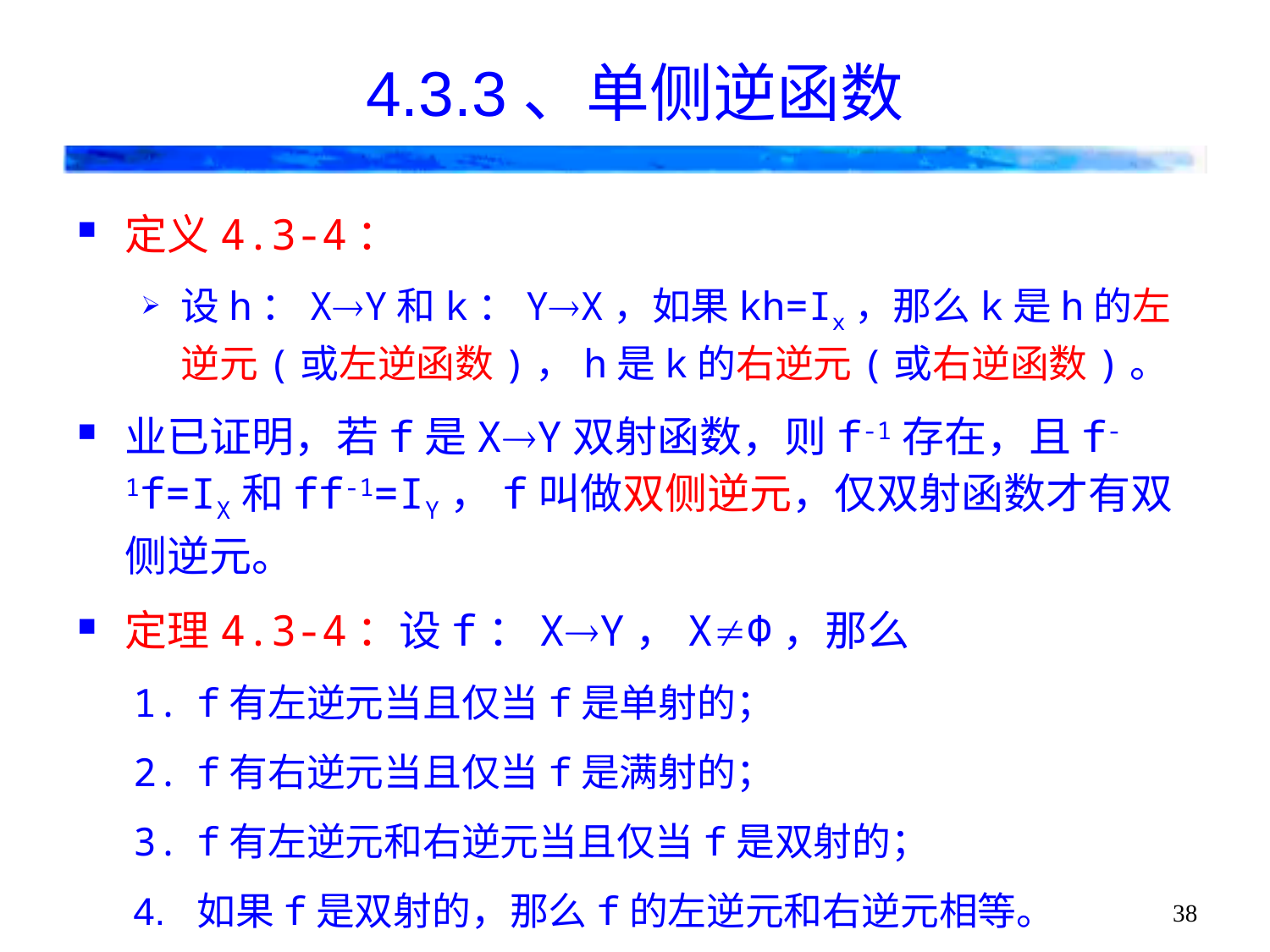

# 4.3.3、单侧逆函数
定义4.3-4：
设h：X→Y和k：Y→X，如果kh=Ix，那么k是h的左逆元(或左逆函数)，h是k的右逆元(或右逆函数)。
业已证明，若f是X→Y双射函数，则f-1存在，且f-1f=IX和ff-1=IY，f叫做双侧逆元，仅双射函数才有双侧逆元。
定理4.3-4：设f：X→Y，X≠Φ，那么
f有左逆元当且仅当f是单射的；
f有右逆元当且仅当f是满射的；
f有左逆元和右逆元当且仅当f是双射的；
如果f是双射的，那么f的左逆元和右逆元相等。
38